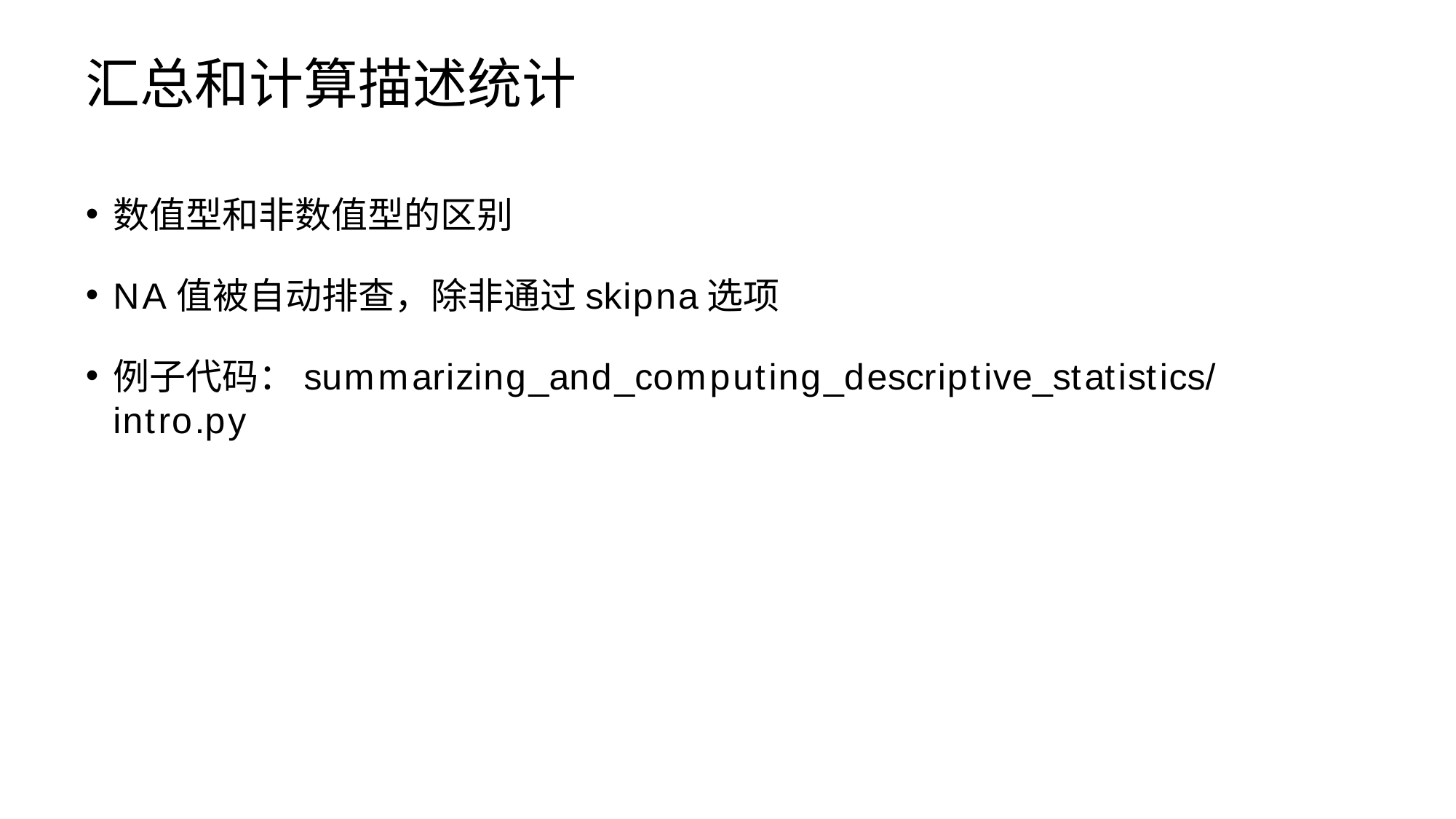

# 汇总和计算描述统计
数值型和非数值型的区别
NA值被自动排查，除非通过skipna选项
例子代码：summarizing_and_computing_descriptive_statistics/intro.py